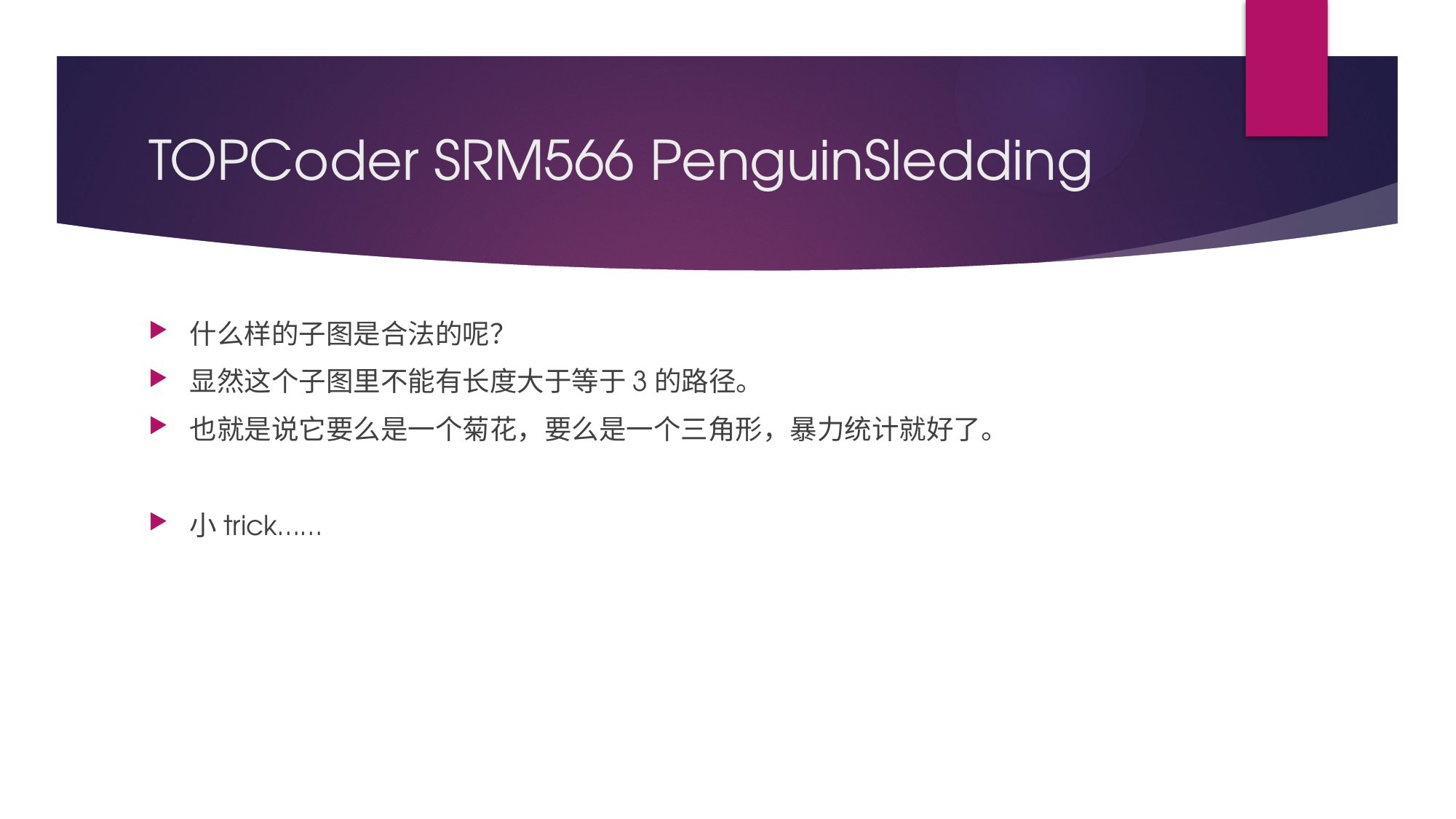

# TOPCoder SRM566 PenguinSledding
什么样的子图是合法的呢？
显然这个子图里不能有长度大于等于3的路径。
也就是说它要么是一个菊花，要么是一个三角形，暴力统计就好了。

小trick……